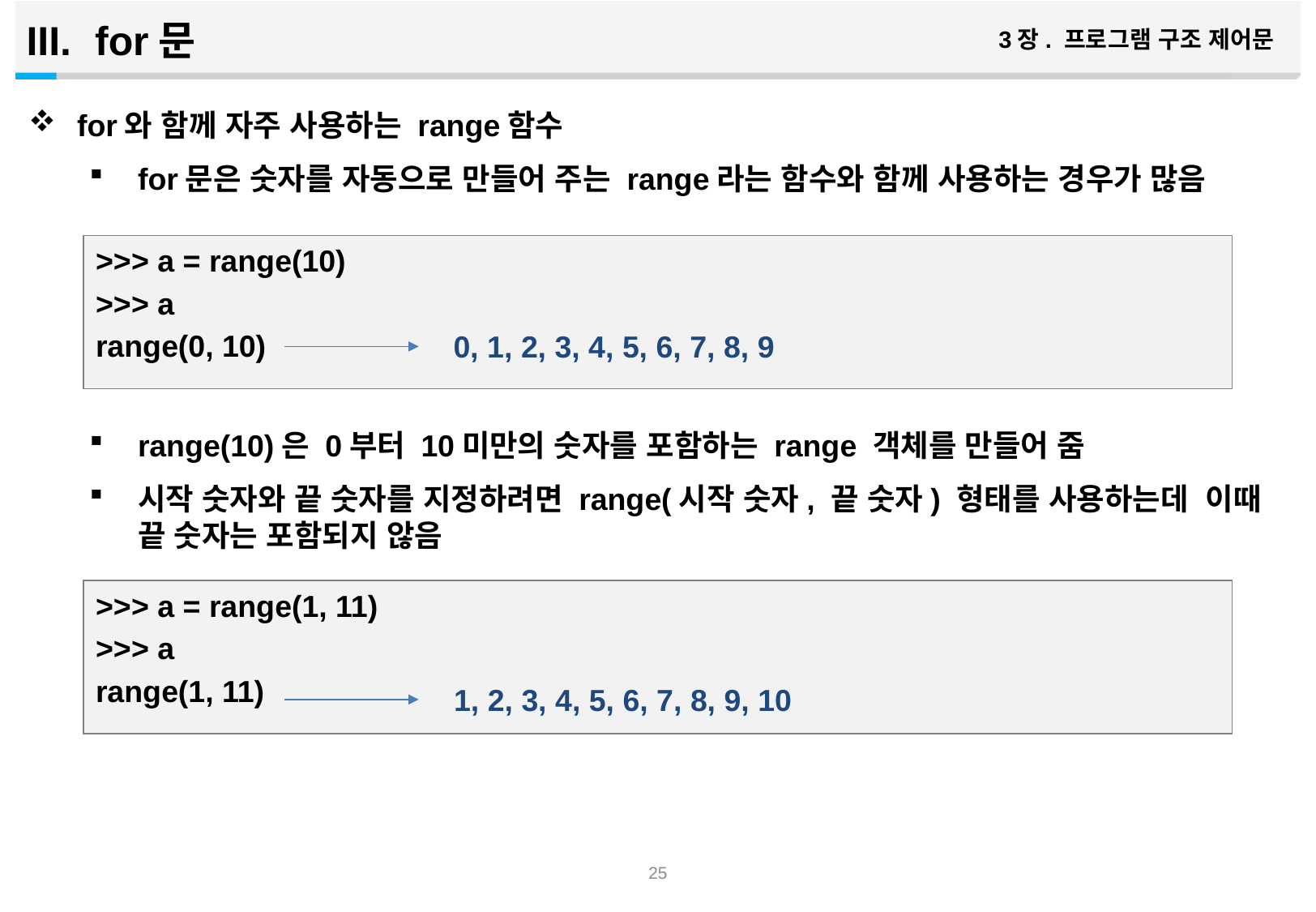

for문
3장. 프로그램 구조 제어문
for와 함께 자주 사용하는 range함수
for문은 숫자를 자동으로 만들어 주는 range라는 함수와 함께 사용하는 경우가 많음

range(10)은 0부터 10미만의 숫자를 포함하는 range 객체를 만들어 줌
시작 숫자와 끝 숫자를 지정하려면 range(시작 숫자, 끝 숫자) 형태를 사용하는데  이때 끝 숫자는 포함되지 않음

>>> a = range(10)
>>> a
range(0, 10)
0, 1, 2, 3, 4, 5, 6, 7, 8, 9
>>> a = range(1, 11)
>>> a
range(1, 11)
1, 2, 3, 4, 5, 6, 7, 8, 9, 10
25